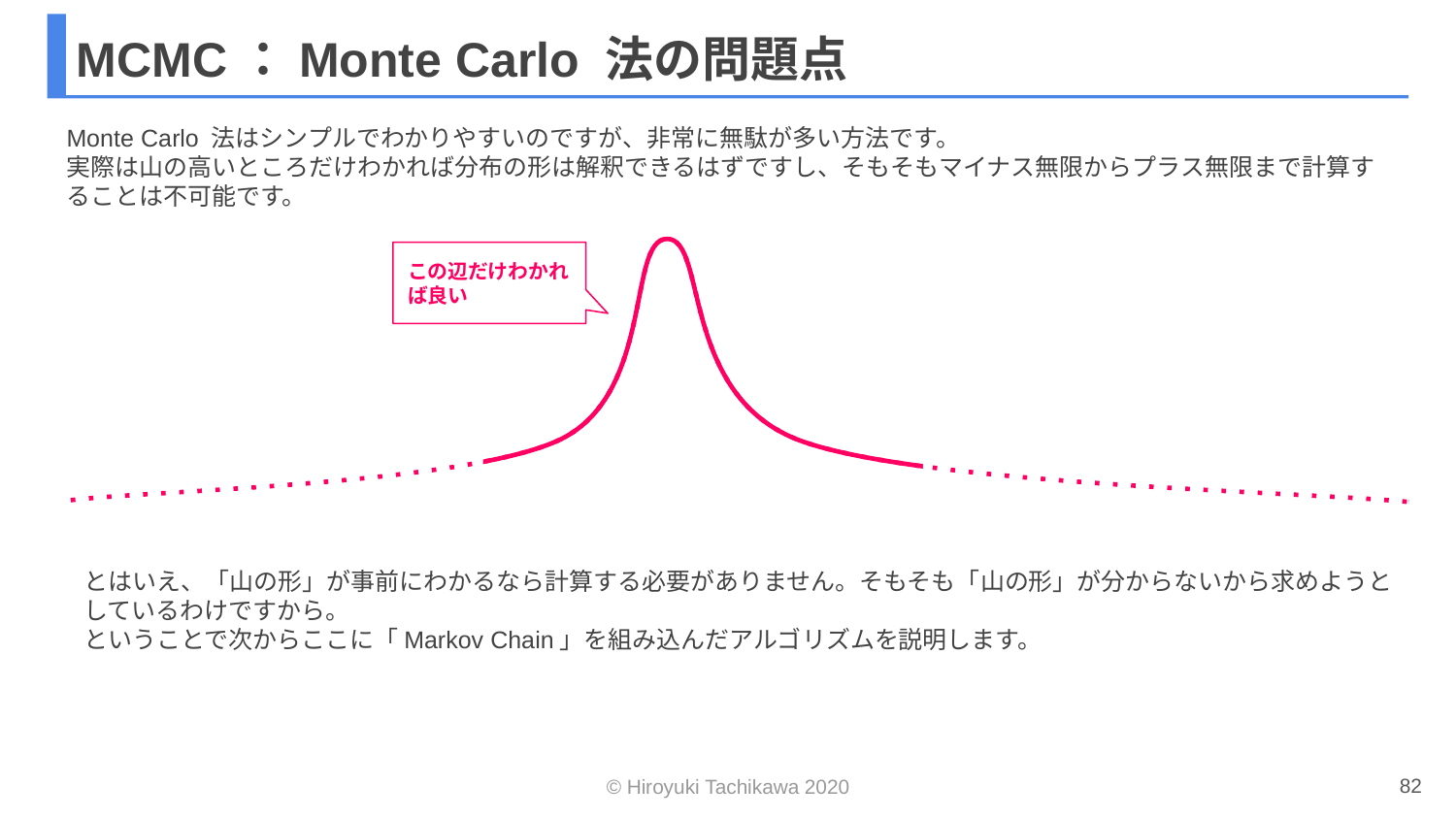

# MCMC：Monte Carlo 法の問題点
Monte Carlo 法はシンプルでわかりやすいのですが、非常に無駄が多い方法です。
実際は山の高いところだけわかれば分布の形は解釈できるはずですし、そもそもマイナス無限からプラス無限まで計算することは不可能です。

この辺だけわかれば良い

とはいえ、「山の形」が事前にわかるなら計算する必要がありません。そもそも「山の形」が分からないから求めようとしているわけですから。
ということで次からここに「Markov Chain」を組み込んだアルゴリズムを説明します。
82